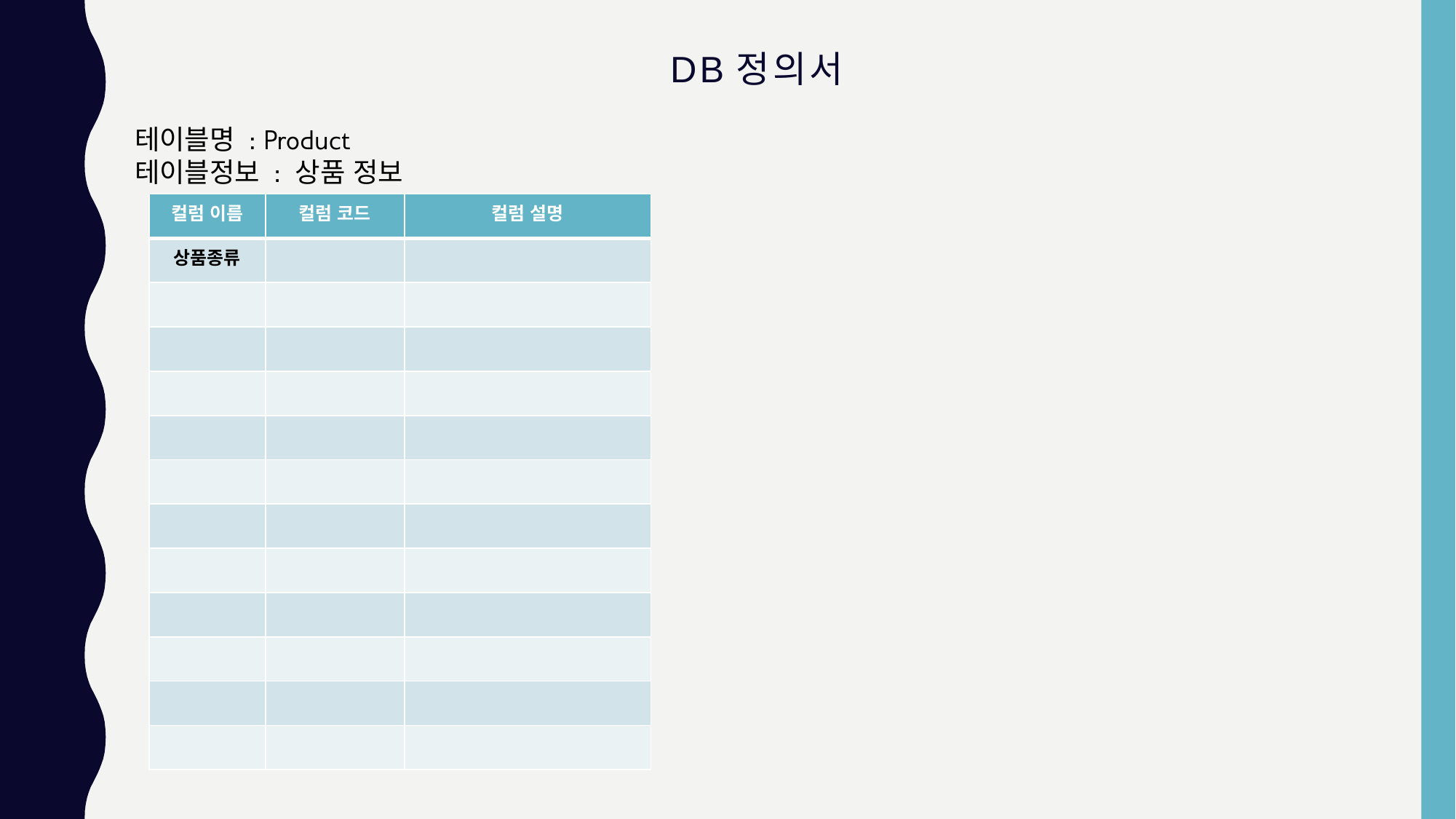

# DB정의서
테이블명 : Product
테이블정보 : 상품 정보
| 컬럼 이름 | 컬럼 코드 | 컬럼 설명 |
| --- | --- | --- |
| 상품종류 |  |  |
|  |  |  |
|  |  |  |
|  |  |  |
|  |  |  |
|  |  |  |
|  |  |  |
|  |  |  |
|  |  |  |
|  |  |  |
|  |  |  |
|  |  |  |